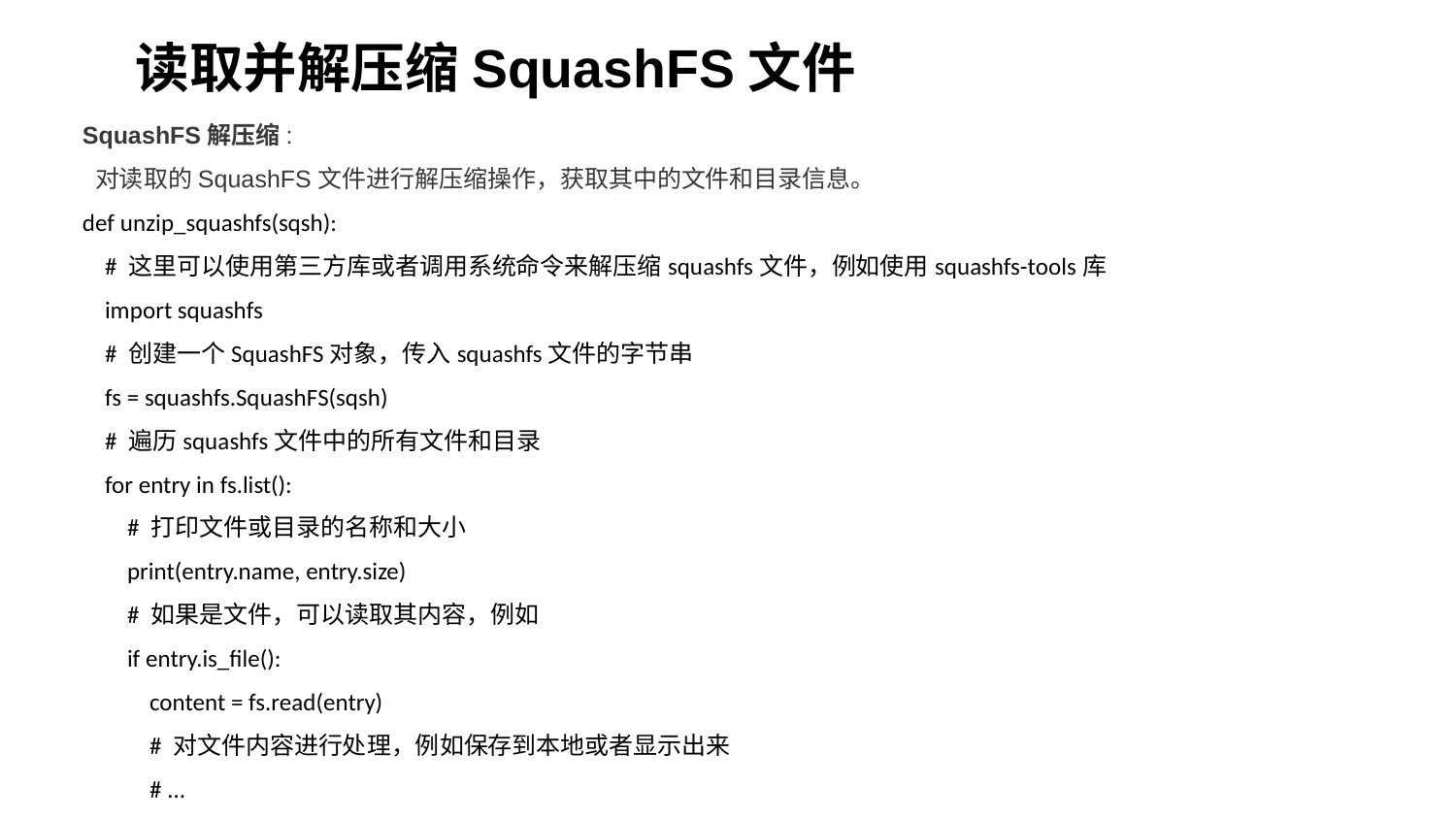

读取并解压缩SquashFS文件
SquashFS解压缩:
 对读取的SquashFS文件进行解压缩操作，获取其中的文件和目录信息。
def unzip_squashfs(sqsh):
    # 这里可以使用第三方库或者调用系统命令来解压缩squashfs文件，例如使用squashfs-tools库
    import squashfs
    # 创建一个SquashFS对象，传入squashfs文件的字节串
    fs = squashfs.SquashFS(sqsh)
    # 遍历squashfs文件中的所有文件和目录
    for entry in fs.list():
        # 打印文件或目录的名称和大小
        print(entry.name, entry.size)
        # 如果是文件，可以读取其内容，例如
        if entry.is_file():
            content = fs.read(entry)
            # 对文件内容进行处理，例如保存到本地或者显示出来
            # ...